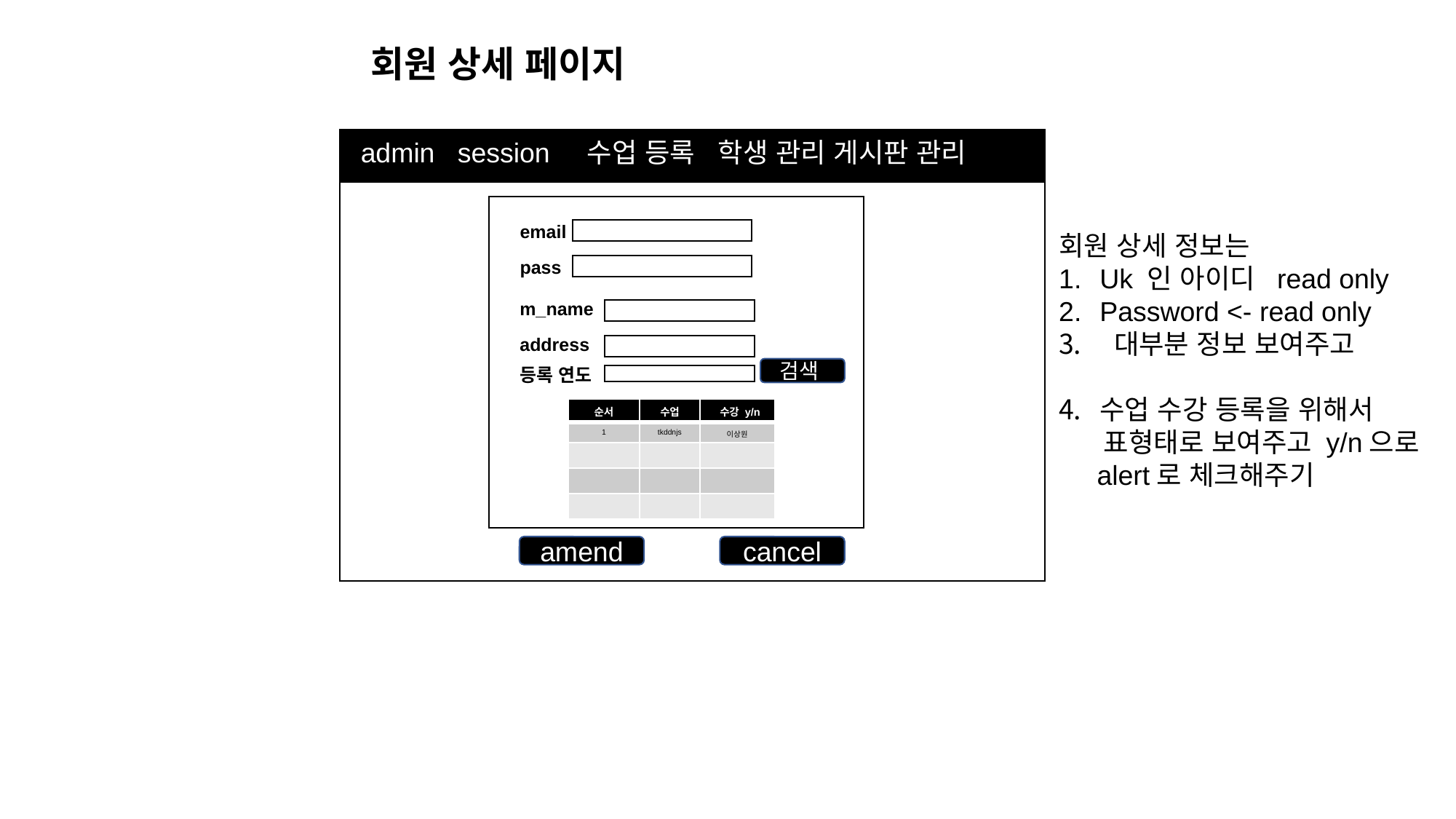

회원 상세 페이지

admin   session    수업 등록   학생 관리 게시판 관리

email

회원 상세 정보는
Uk 인 아이디  read only
Password <- read only
 대부분 정보 보여주고

수업 수강 등록을 위해서
     표형태로 보여주고 y/n으로
     alert로 체크해주기

pass

m_name

address

등록 연도
검색

| 순서 | 수업 | 수강 y/n |
| --- | --- | --- |
| 1 | tkddnjs | 이상원 |
|  |  |  |
|  |  |  |
|  |  |  |
cancel
amend